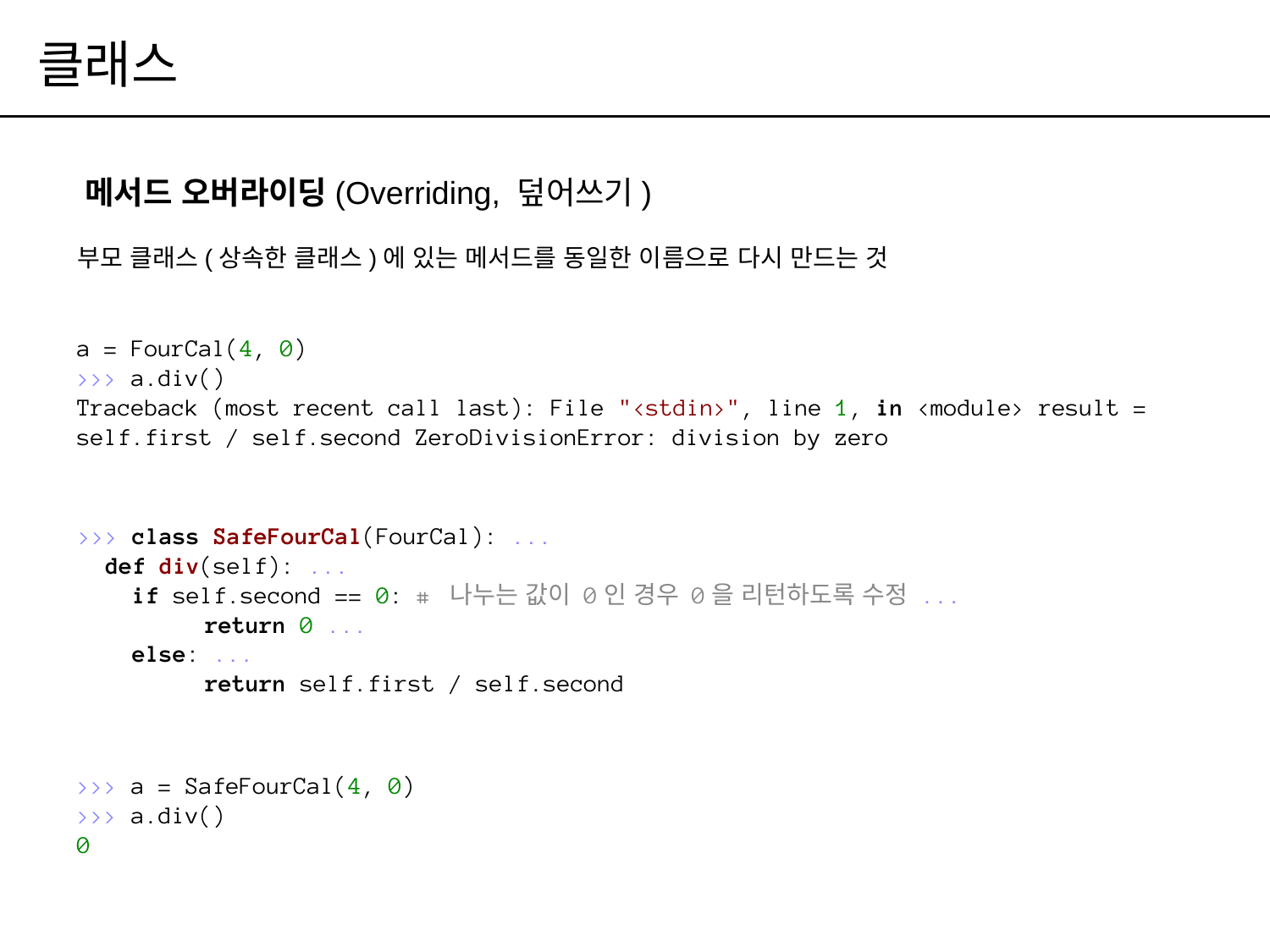

# 클래스
메서드 오버라이딩(Overriding, 덮어쓰기)
부모 클래스(상속한 클래스)에 있는 메서드를 동일한 이름으로 다시 만드는 것
a = FourCal(4, 0)
>>> a.div()
Traceback (most recent call last): File "<stdin>", line 1, in <module> result = self.first / self.second ZeroDivisionError: division by zero
>>> class SafeFourCal(FourCal): ...
  def div(self): ...
    if self.second == 0: # 나누는 값이 0인 경우 0을 리턴하도록 수정 ...
	return 0 ...
    else: ...
	return self.first / self.second
>>> a = SafeFourCal(4, 0)
>>> a.div()
0